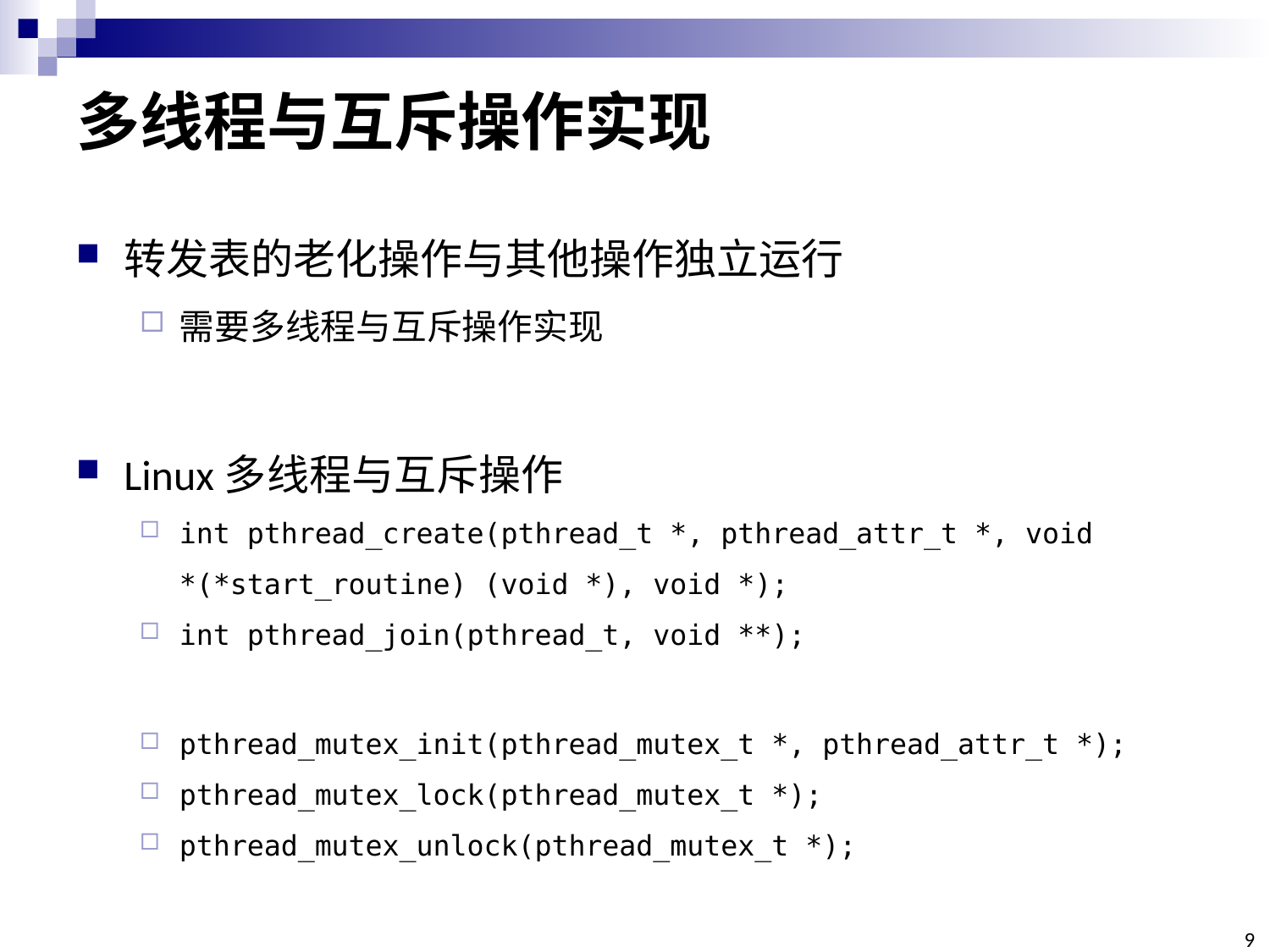

# 多线程与互斥操作实现
转发表的老化操作与其他操作独立运行
需要多线程与互斥操作实现

Linux多线程与互斥操作
int pthread_create(pthread_t *, pthread_attr_t *, void *(*start_routine) (void *), void *);
int pthread_join(pthread_t, void **);

pthread_mutex_init(pthread_mutex_t *, pthread_attr_t *);
pthread_mutex_lock(pthread_mutex_t *);
pthread_mutex_unlock(pthread_mutex_t *);

9